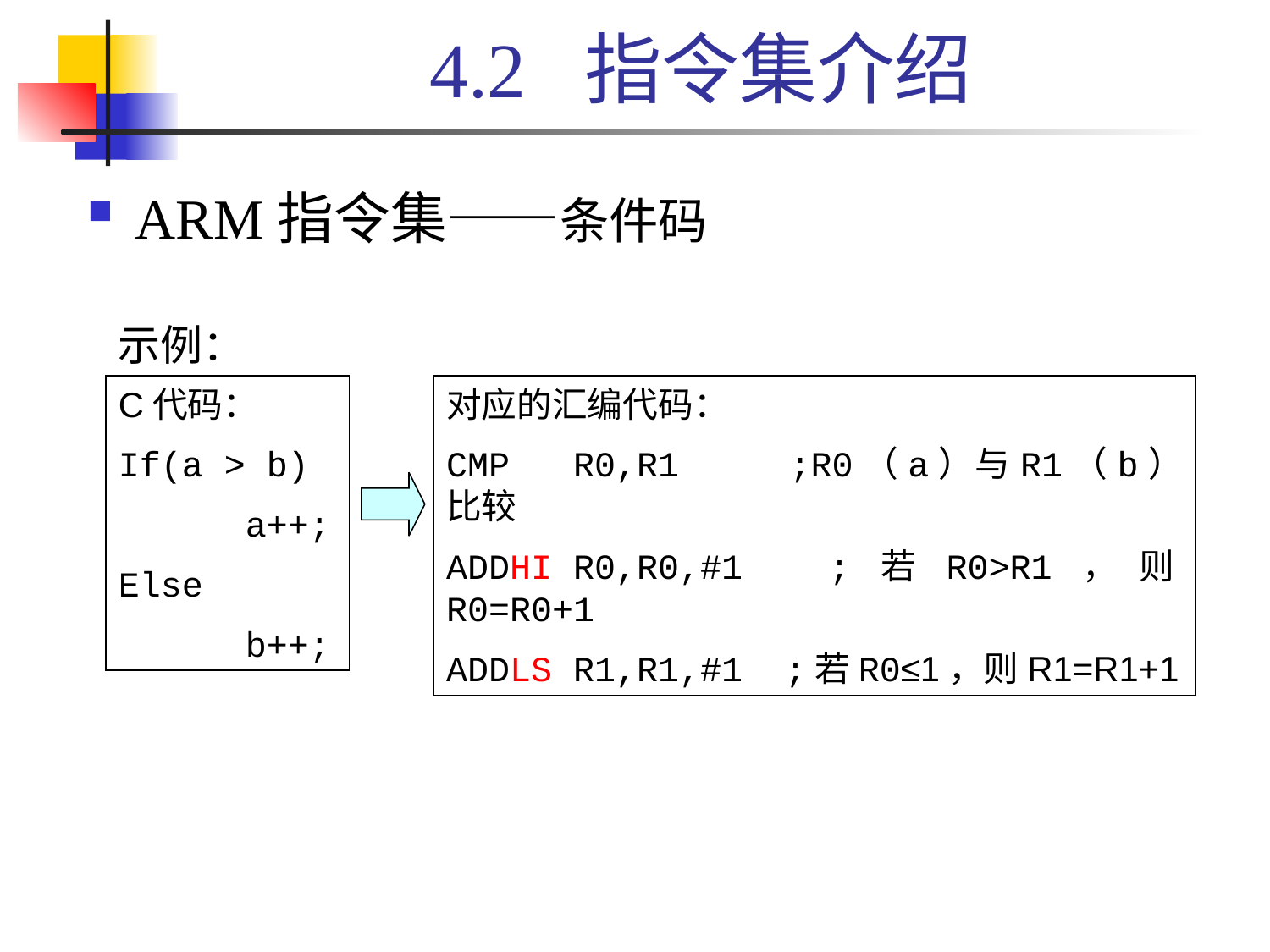

# 4.2  指令集介绍
ARM指令集——条件码
示例：
C代码：
If(a > b)
	a++;
Else
	b++;
对应的汇编代码：
CMP	R0,R1	    ;R0（a）与R1（b）比较
ADDHI	R0,R0,#1  ;若R0>R1，则R0=R0+1
ADDLS	R1,R1,#1  ;若R0≤1，则R1=R1+1